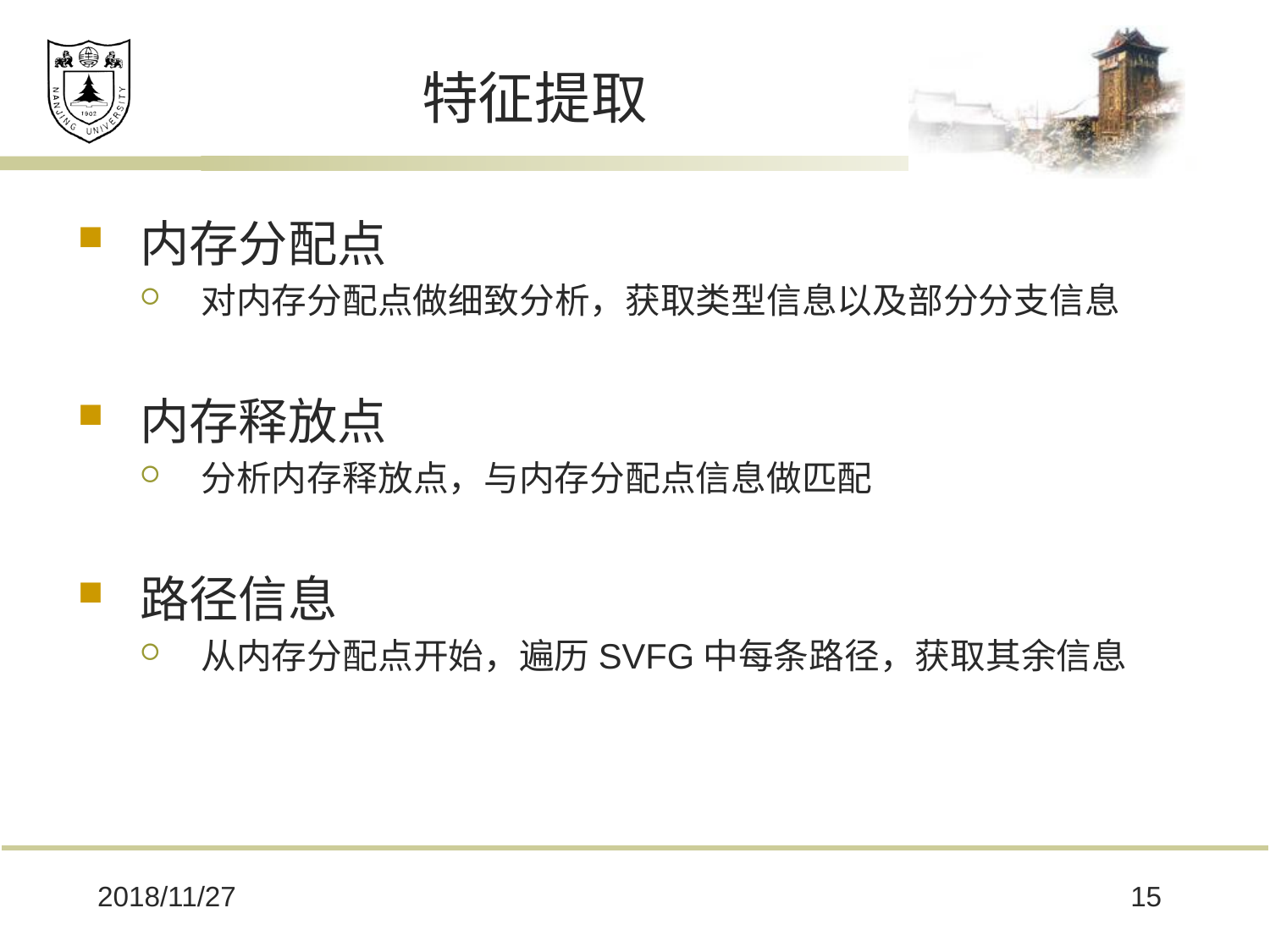

# 特征提取
内存分配点
对内存分配点做细致分析，获取类型信息以及部分分支信息

内存释放点
分析内存释放点，与内存分配点信息做匹配

路径信息
从内存分配点开始，遍历SVFG中每条路径，获取其余信息

2018/11/27
15